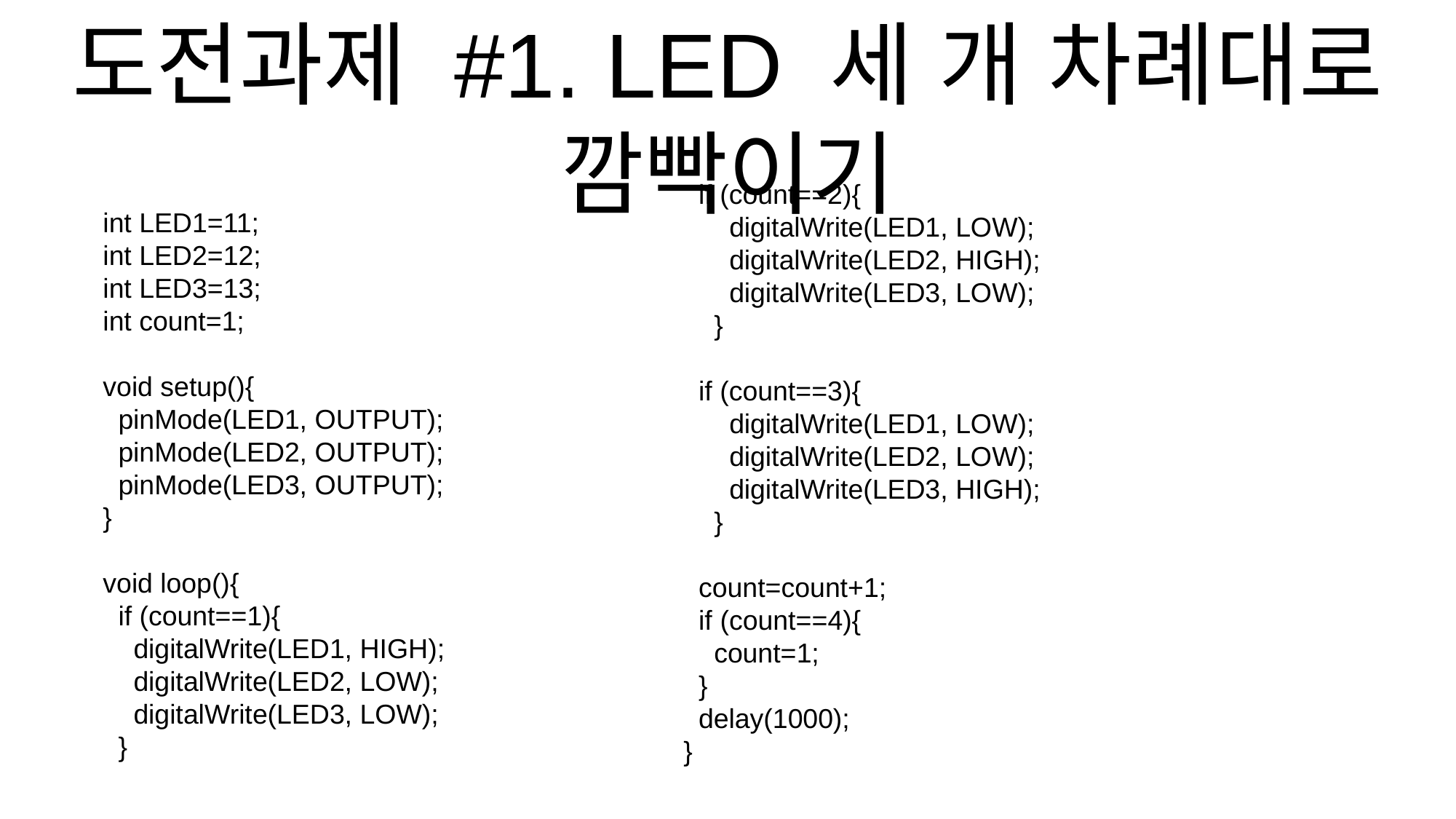

도전과제 #1. LED 세 개 차례대로 깜빡이기
  if (count==2){
      digitalWrite(LED1, LOW);
      digitalWrite(LED2, HIGH);
      digitalWrite(LED3, LOW);
    }

  if (count==3){
      digitalWrite(LED1, LOW);
      digitalWrite(LED2, LOW);
      digitalWrite(LED3, HIGH);
    }

  count=count+1;
  if (count==4){
    count=1;
  }
  delay(1000);
}
int LED1=11;
int LED2=12;
int LED3=13;
int count=1;

void setup(){
  pinMode(LED1, OUTPUT);
  pinMode(LED2, OUTPUT);
  pinMode(LED3, OUTPUT);
}

void loop(){
  if (count==1){
    digitalWrite(LED1, HIGH);
    digitalWrite(LED2, LOW);
    digitalWrite(LED3, LOW);
  }